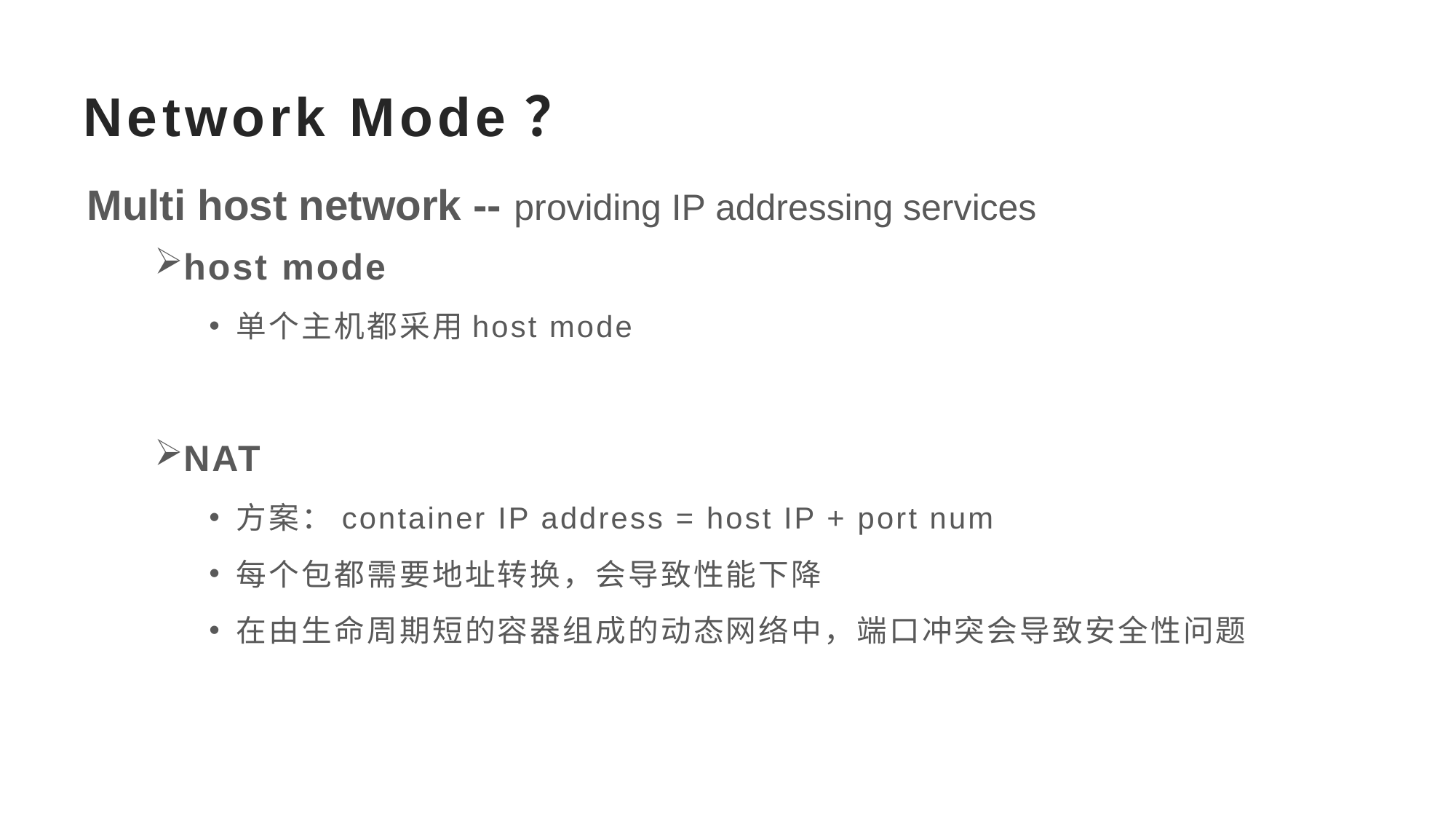

# Network Mode？
Multi host network -- providing IP addressing services
host mode
单个主机都采用host mode

NAT
方案：container IP address = host IP + port num
每个包都需要地址转换，会导致性能下降
在由生命周期短的容器组成的动态网络中，端口冲突会导致安全性问题